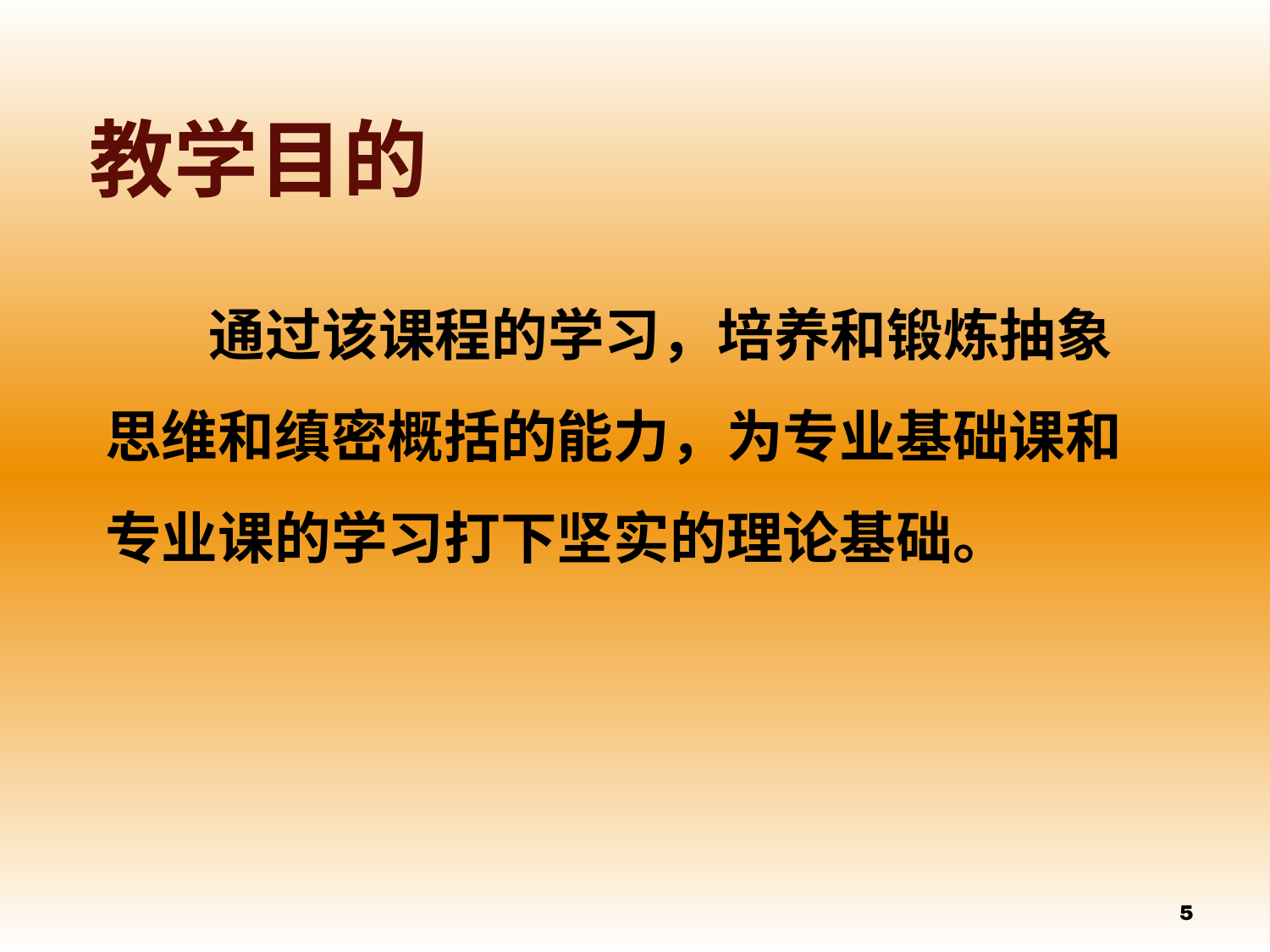

# 教学目的
       通过该课程的学习，培养和锻炼抽象思维和缜密概括的能力，为专业基础课和专业课的学习打下坚实的理论基础。

5